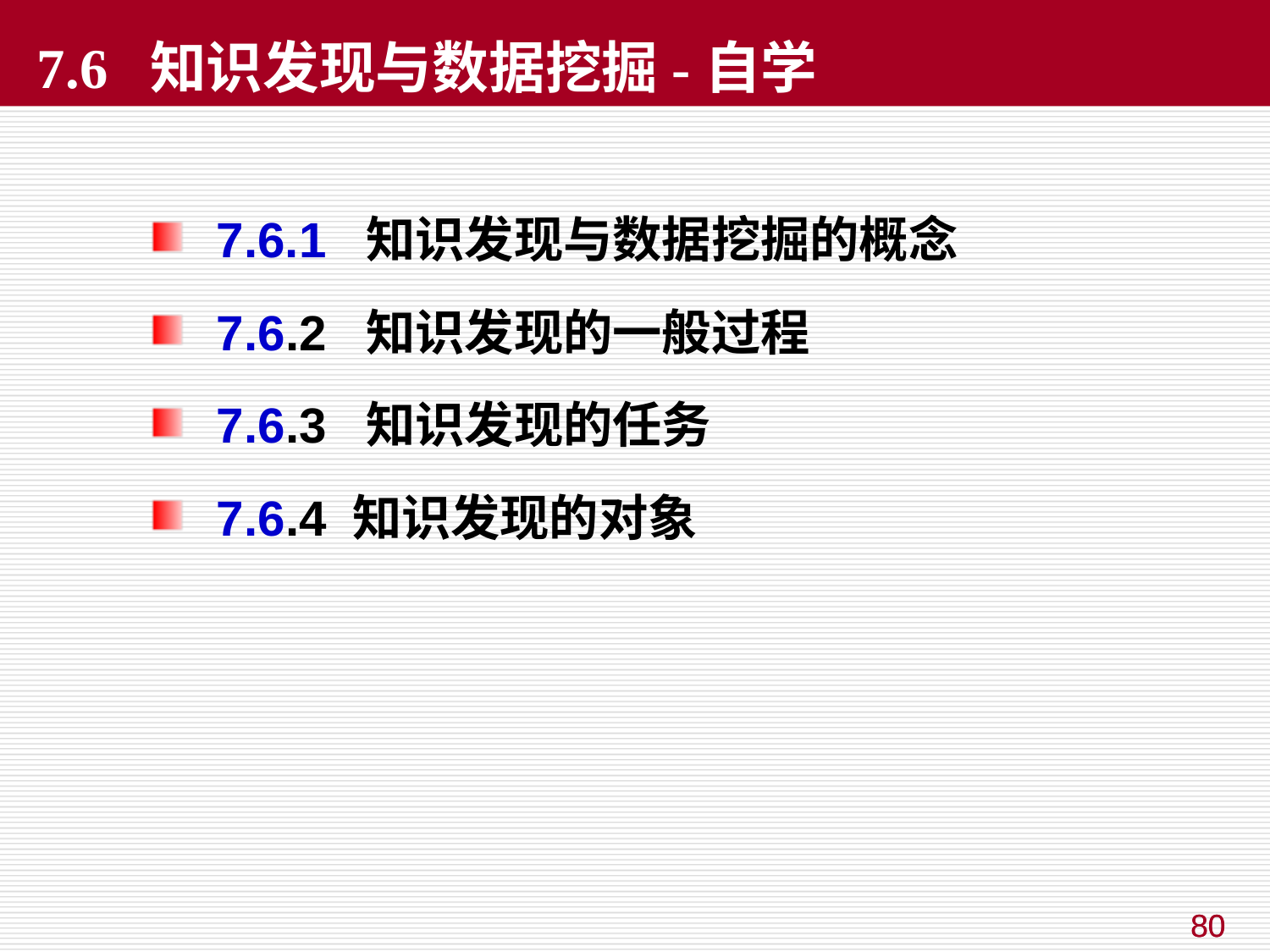

# 7.6  知识发现与数据挖掘-自学
7.6.1  知识发现与数据挖掘的概念
7.6.2  知识发现的一般过程
7.6.3  知识发现的任务
7.6.4 知识发现的对象
80
80